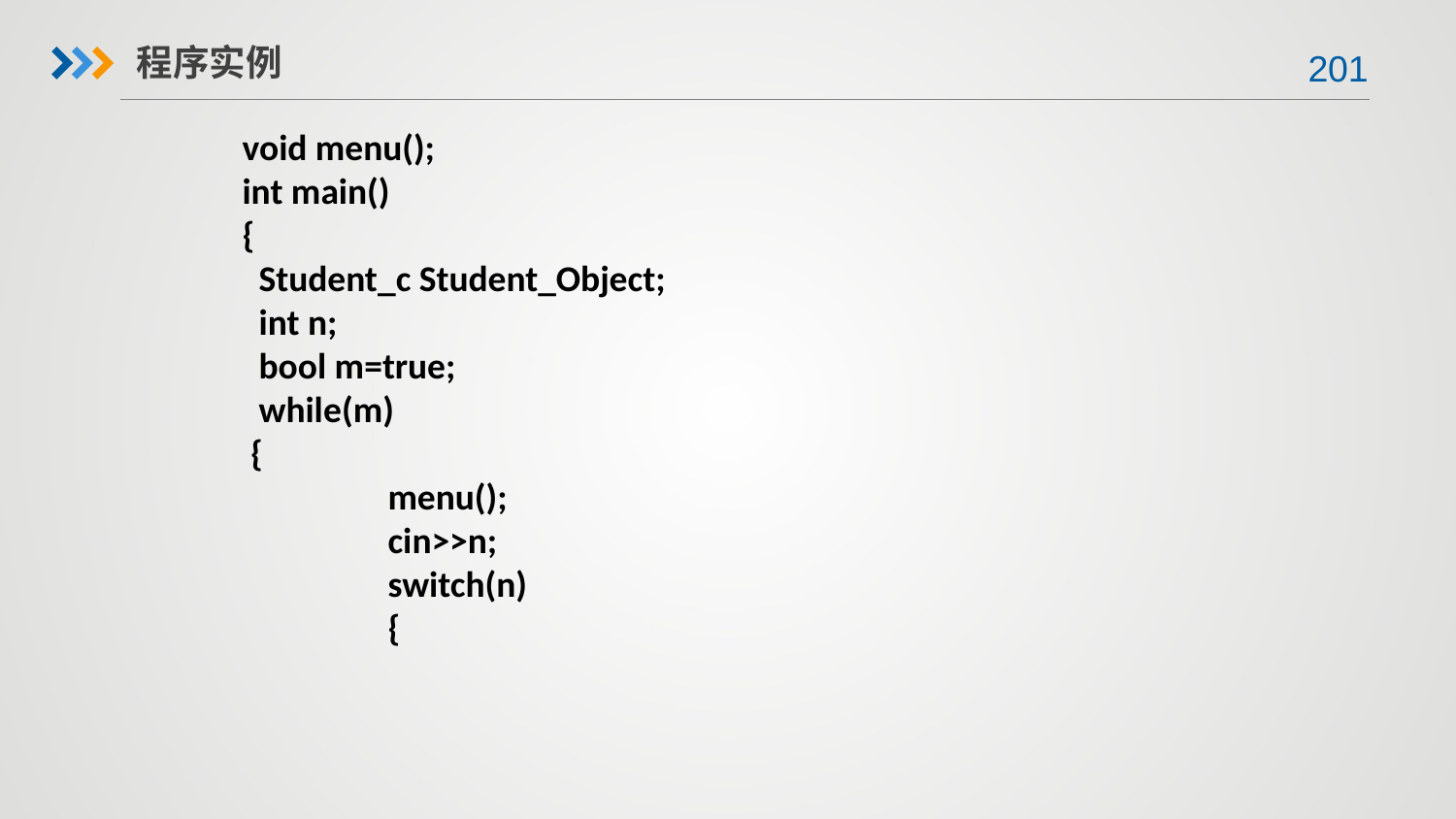

程序实例
void menu();
int main()
{
  Student_c Student_Object;
  int n;
  bool m=true;
  while(m)
 {
	menu();
	cin>>n;
	switch(n)
	{